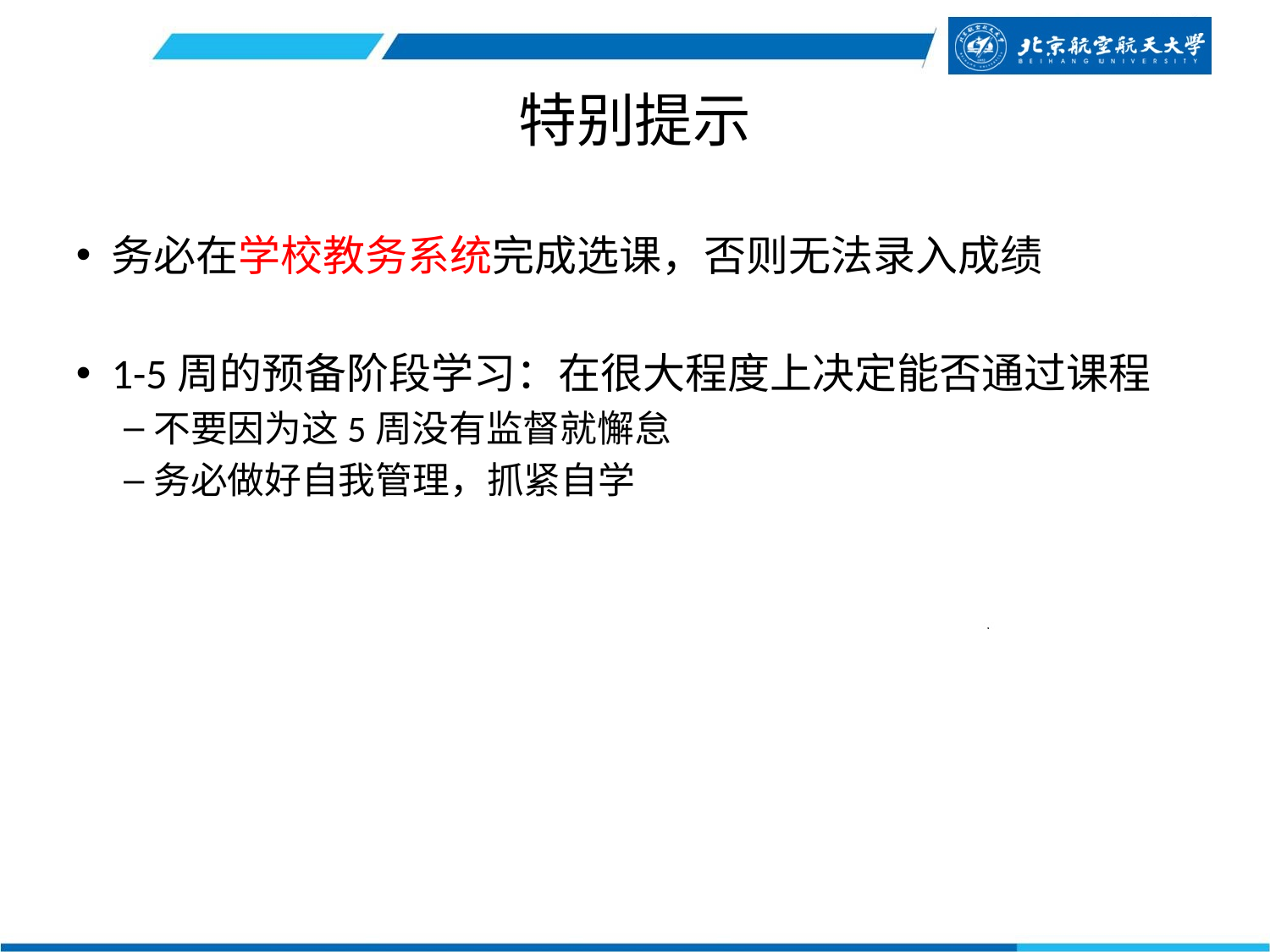

# 特别提示
务必在学校教务系统完成选课，否则无法录入成绩

1-5周的预备阶段学习：在很大程度上决定能否通过课程
不要因为这5周没有监督就懈怠
务必做好自我管理，抓紧自学